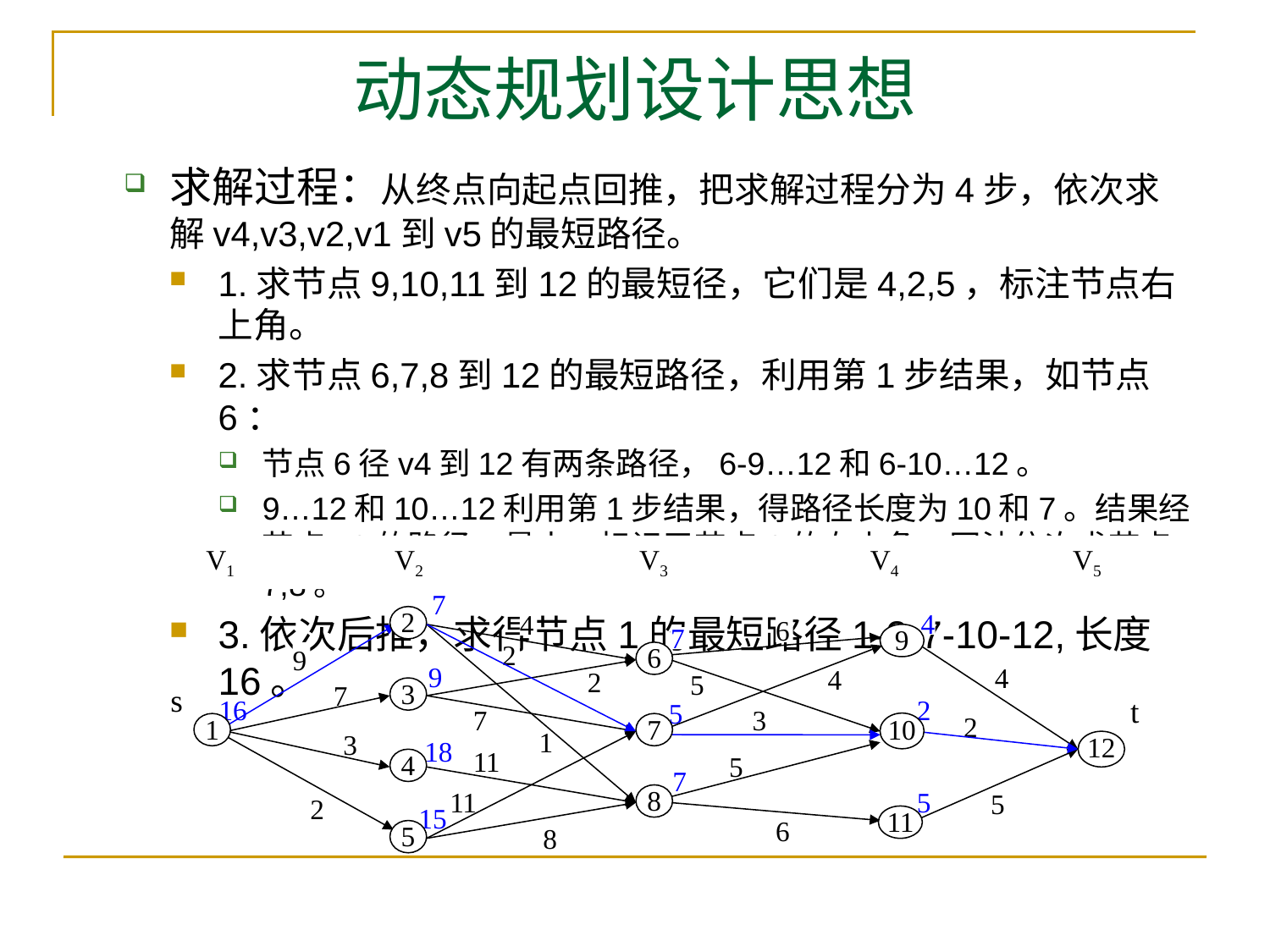

# 动态规划设计思想
求解过程：从终点向起点回推，把求解过程分为4步，依次求解v4,v3,v2,v1到v5的最短路径。
1.求节点9,10,11到12的最短径，它们是4,2,5，标注节点右上角。
2.求节点6,7,8到12的最短路径，利用第1步结果，如节点6：
节点6径v4到12有两条路径，6-9…12和6-10…12。
9…12和10…12利用第1步结果，得路径长度为10和7。结果经节点10的路径7最小，标记于节点6的右上角。同法依次求节点7,8。
3.依次后推，求得节点1的最短路径1-2-7-10-12,长度16。
V1                       V2                               V3                             V4                         V5

4
7
9
16
2
5
18
7
5
15
7
2
3
4
5
9
10
11
6
7
8
1
12
4
6
2
9
4
4
2
5
7
s
t
7
3
2
1
3
11
5
11
5
2
6
8